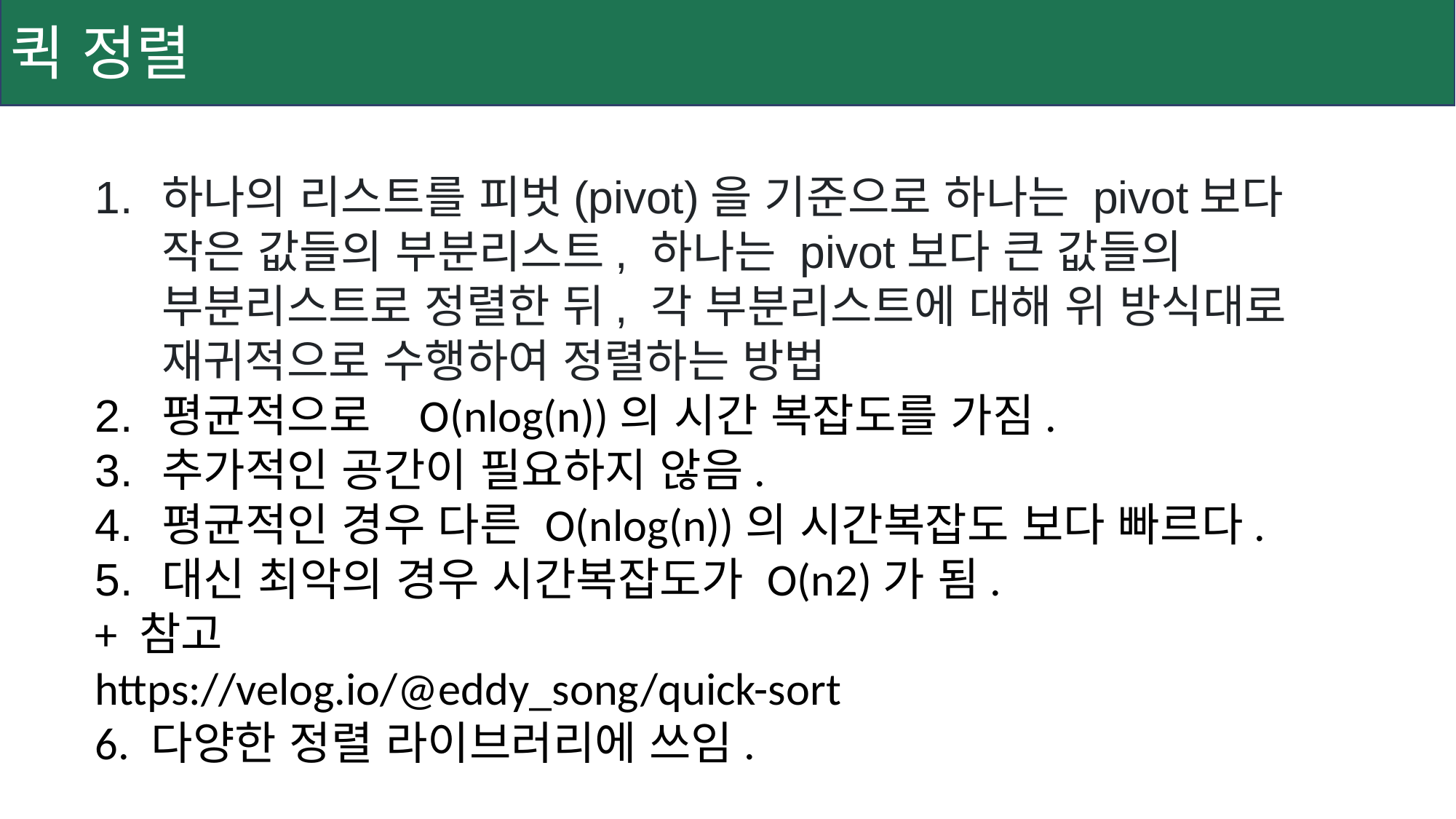

퀵 정렬
하나의 리스트를 피벗(pivot)을 기준으로 하나는 pivot보다 작은 값들의 부분리스트, 하나는 pivot보다 큰 값들의 부분리스트로 정렬한 뒤, 각 부분리스트에 대해 위 방식대로 재귀적으로 수행하여 정렬하는 방법
평균적으로   O(nlog(n))의 시간 복잡도를 가짐.
추가적인 공간이 필요하지 않음.
평균적인 경우 다른 O(nlog(n))의 시간복잡도 보다 빠르다.
대신 최악의 경우 시간복잡도가 O(n2)가 됨.
+ 참고
https://velog.io/@eddy_song/quick-sort
6. 다양한 정렬 라이브러리에 쓰임.